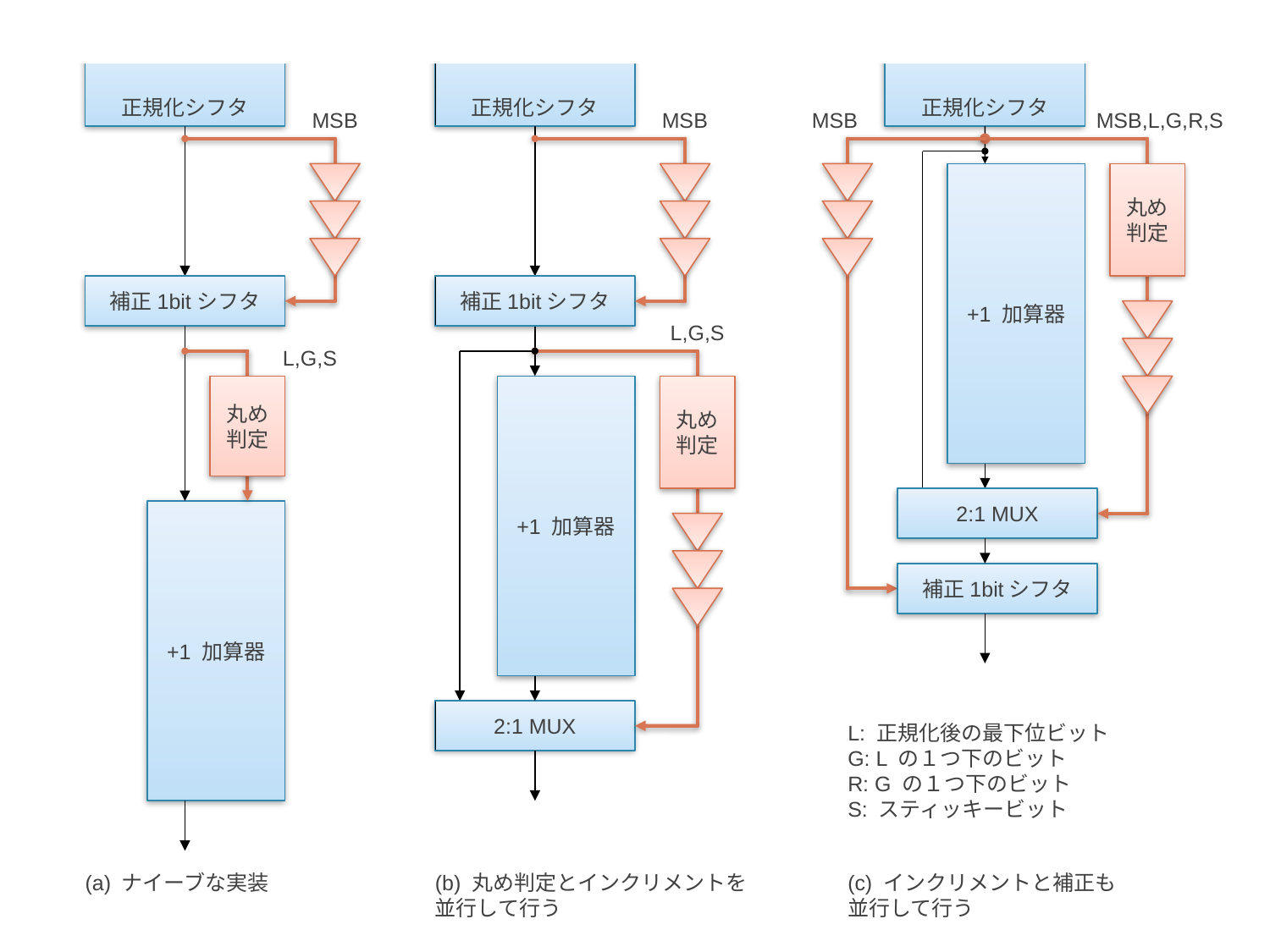

正規化シフタ
正規化シフタ
正規化シフタ
MSB
MSB
MSB
MSB,L,G,R,S

+1 加算器
丸め
判定

補正1bitシフタ
補正1bitシフタ

L,G,S

L,G,S
+1 加算器
丸め
判定
丸め
判定

2:1 MUX
+1 加算器

補正1bitシフタ

2:1 MUX
L: 正規化後の最下位ビット
G: L の１つ下のビット
R: G の１つ下のビット
S: スティッキービット
(a) ナイーブな実装
(b) 丸め判定とインクリメントを
並行して行う
(c) インクリメントと補正も
並行して行う